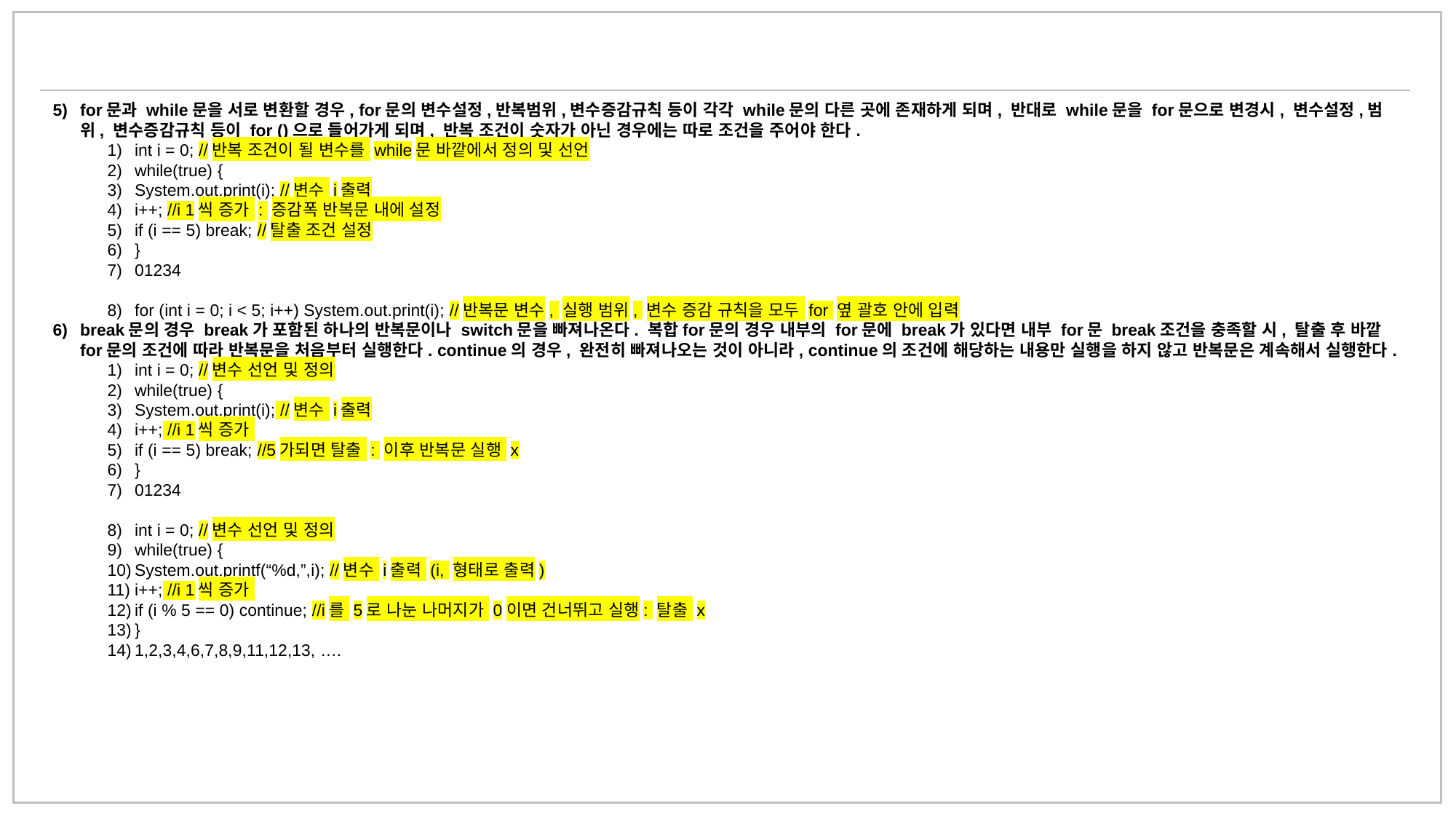

for문과 while문을 서로 변환할 경우, for문의 변수설정,반복범위,변수증감규칙 등이 각각 while문의 다른 곳에 존재하게 되며, 반대로 while문을 for문으로 변경시, 변수설정,범위, 변수증감규칙 등이 for ()으로 들어가게 되며, 반복 조건이 숫자가 아닌 경우에는 따로 조건을 주어야 한다.
int i = 0; //반복 조건이 될 변수를 while문 바깥에서 정의 및 선언
while(true) {
System.out.print(i); //변수 i출력
i++; //i 1씩 증가 : 증감폭 반복문 내에 설정
if (i == 5) break; //탈출 조건 설정
}
01234

for (int i = 0; i < 5; i++) System.out.print(i); //반복문 변수, 실행 범위, 변수 증감 규칙을 모두 for 옆 괄호 안에 입력
break문의 경우 break가 포함된 하나의 반복문이나 switch문을 빠져나온다. 복합for문의 경우 내부의 for문에 break가 있다면 내부 for문 break조건을 충족할 시, 탈출 후 바깥 for문의 조건에 따라 반복문을 처음부터 실행한다. continue의 경우, 완전히 빠져나오는 것이 아니라, continue의 조건에 해당하는 내용만 실행을 하지 않고 반복문은 계속해서 실행한다.
int i = 0; //변수 선언 및 정의
while(true) {
System.out.print(i); //변수 i출력
i++; //i 1씩 증가
if (i == 5) break; //5가되면 탈출 : 이후 반복문 실행 x
}
01234

int i = 0; //변수 선언 및 정의
while(true) {
System.out.printf(“%d,”,i); //변수 i출력 (i, 형태로 출력)
i++; //i 1씩 증가
if (i % 5 == 0) continue; //i를 5로 나눈 나머지가 0이면 건너뛰고 실행: 탈출 x
}
1,2,3,4,6,7,8,9,11,12,13, ….